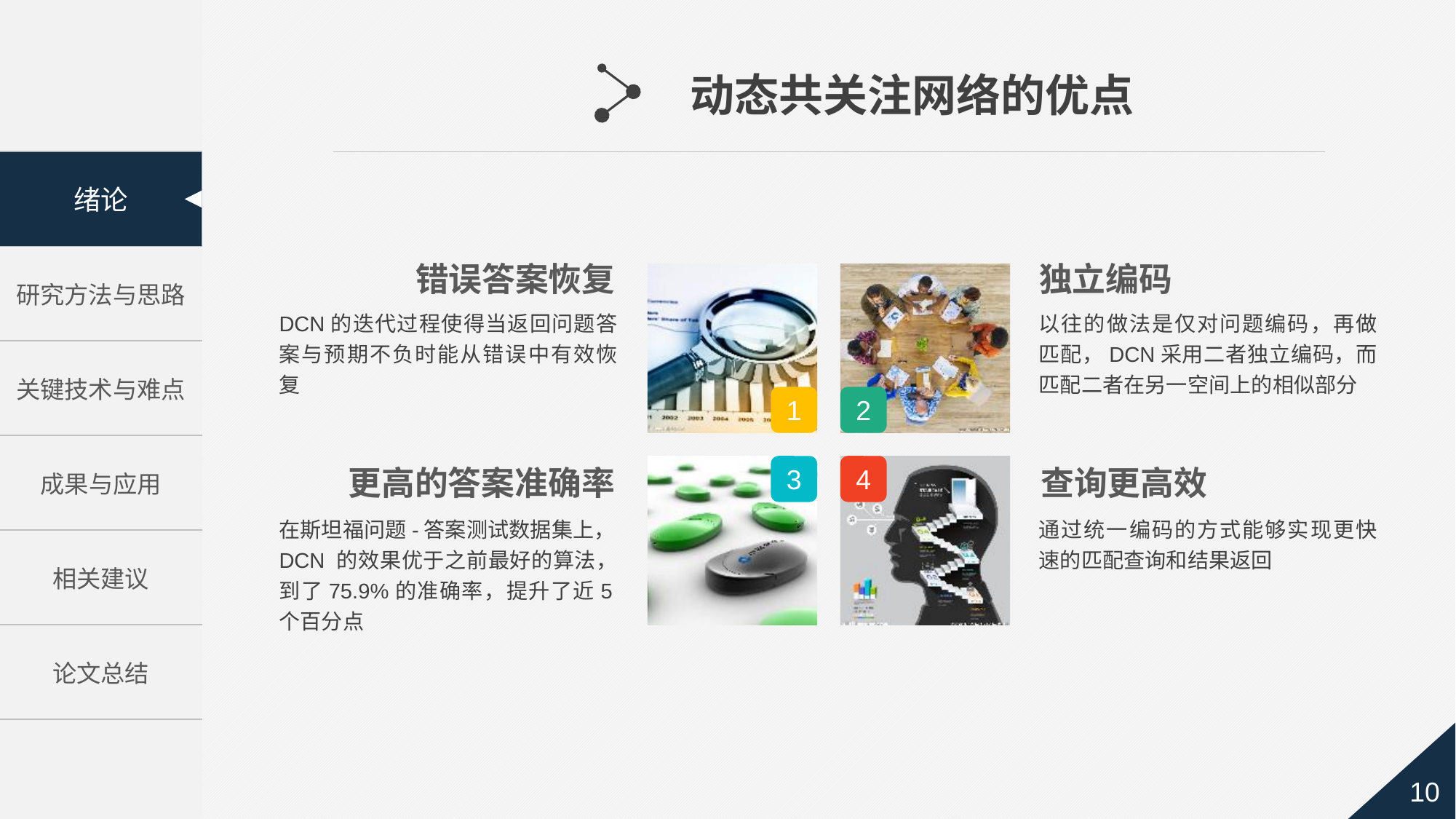

动态共关注网络的优点
错误答案恢复
独立编码

DCN的迭代过程使得当返回问题答案与预期不负时能从错误中有效恢复
以往的做法是仅对问题编码，再做匹配，DCN采用二者独立编码，而匹配二者在另一空间上的相似部分
1
2

3

4
更高的答案准确率
查询更高效
在斯坦福问题-答案测试数据集上，DCN 的效果优于之前最好的算法，到了75.9%的准确率，提升了近5个百分点
通过统一编码的方式能够实现更快速的匹配查询和结果返回